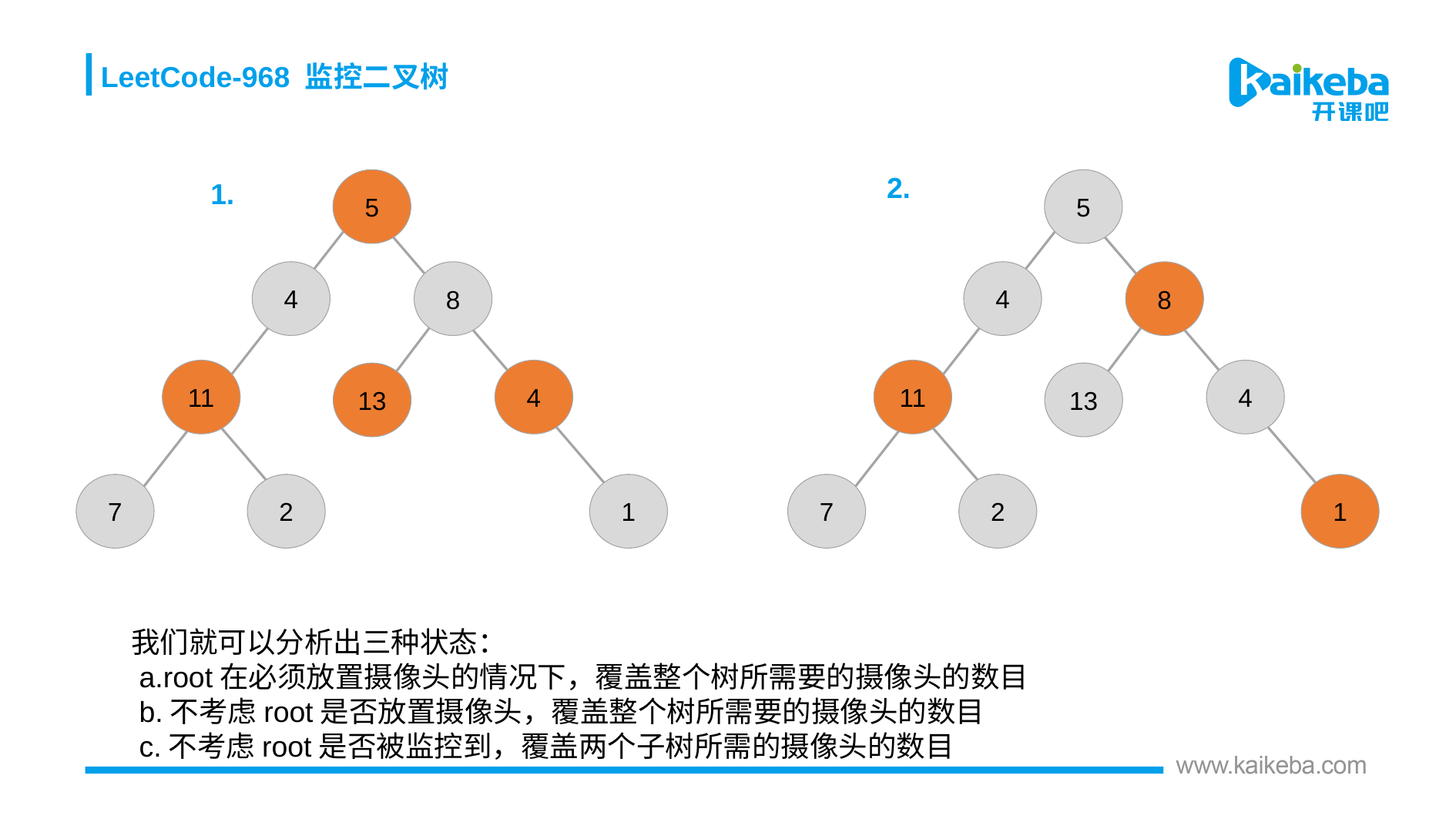

LeetCode-968 监控二叉树
2.
1.
5
5
4
4
8
8
11
4
11
4
13
13
7
2
1
7
2
1
我们就可以分析出三种状态：
 a.root在必须放置摄像头的情况下，覆盖整个树所需要的摄像头的数目
 b.不考虑root是否放置摄像头，覆盖整个树所需要的摄像头的数目
 c.不考虑root是否被监控到，覆盖两个子树所需的摄像头的数目